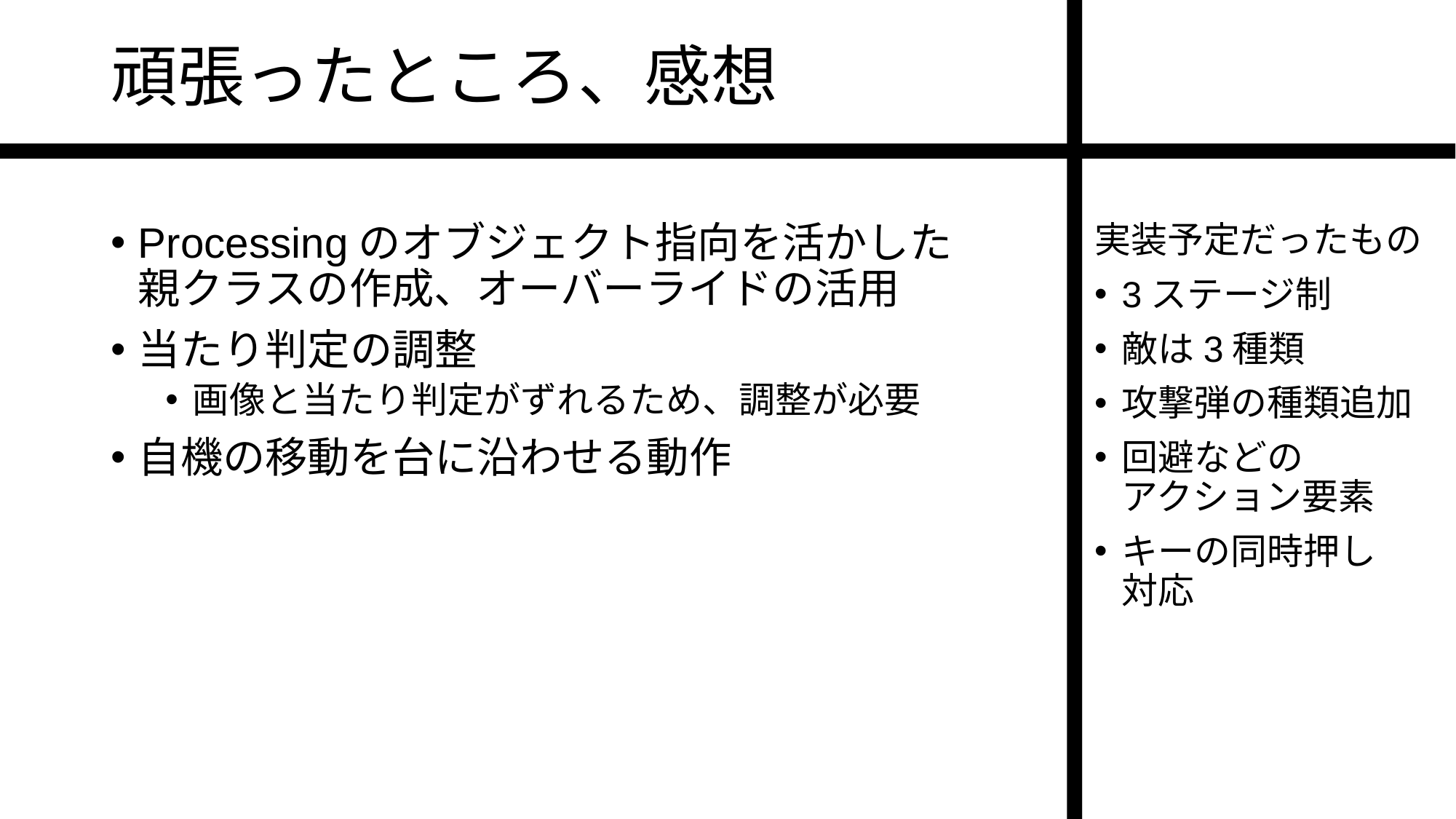

# 頑張ったところ、感想
Processingのオブジェクト指向を活かした
親クラスの作成、オーバーライドの活用
当たり判定の調整
画像と当たり判定がずれるため、調整が必要
自機の移動を台に沿わせる動作

実装予定だったもの
3ステージ制
敵は3種類
攻撃弾の種類追加
回避などの
アクション要素
キーの同時押し
対応